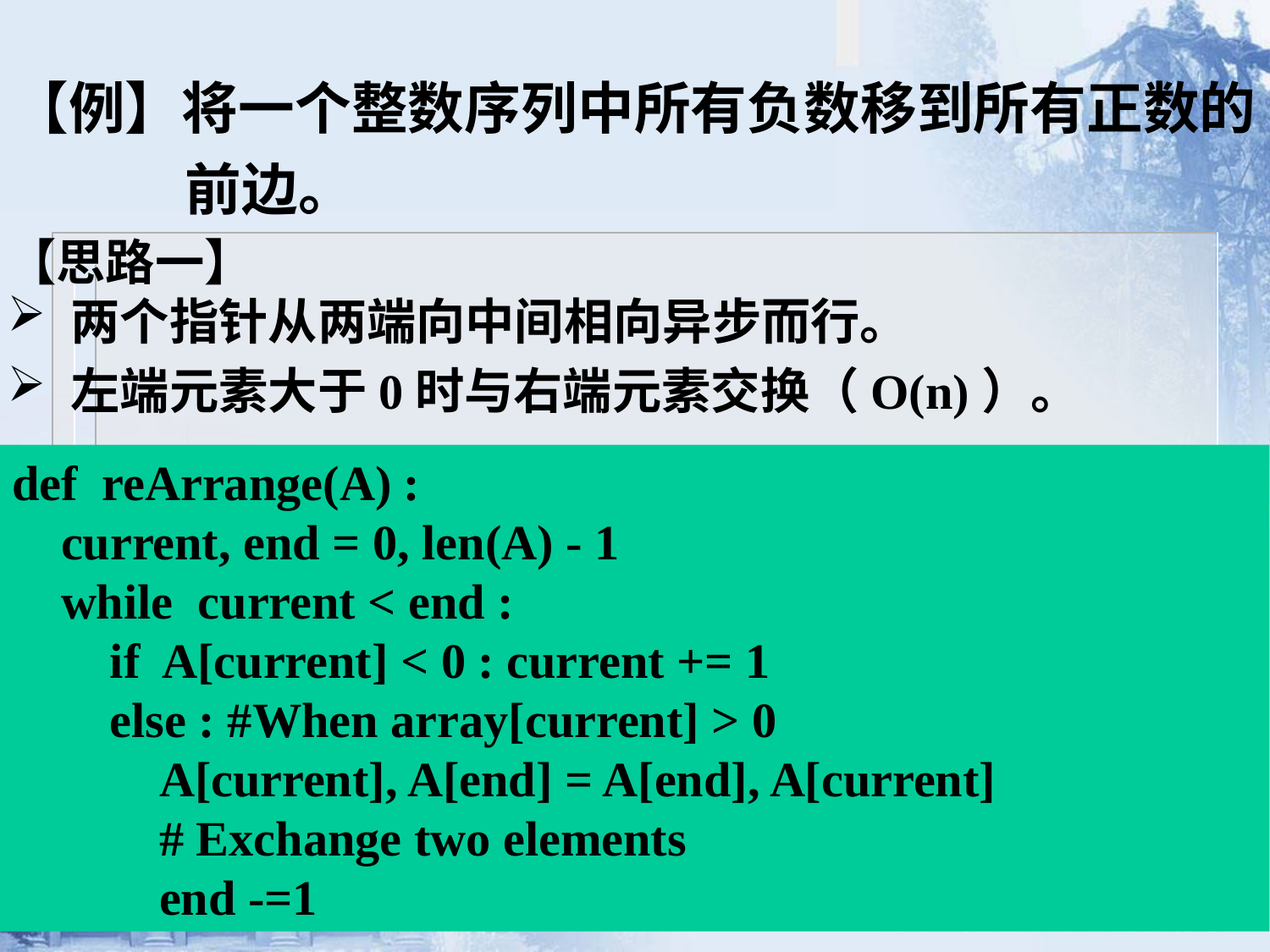

【例】将一个整数序列中所有负数移到所有正数的前边。
【思路一】
两个指针从两端向中间相向异步而行。
左端元素大于0时与右端元素交换（O(n)）。
def  reArrange(A) :
    current, end = 0, len(A) - 1
    while  current < end :
        if  A[current] < 0 : current += 1
        else : #When array[current] > 0
            A[current], A[end] = A[end], A[current]
            # Exchange two elements
            end -=1